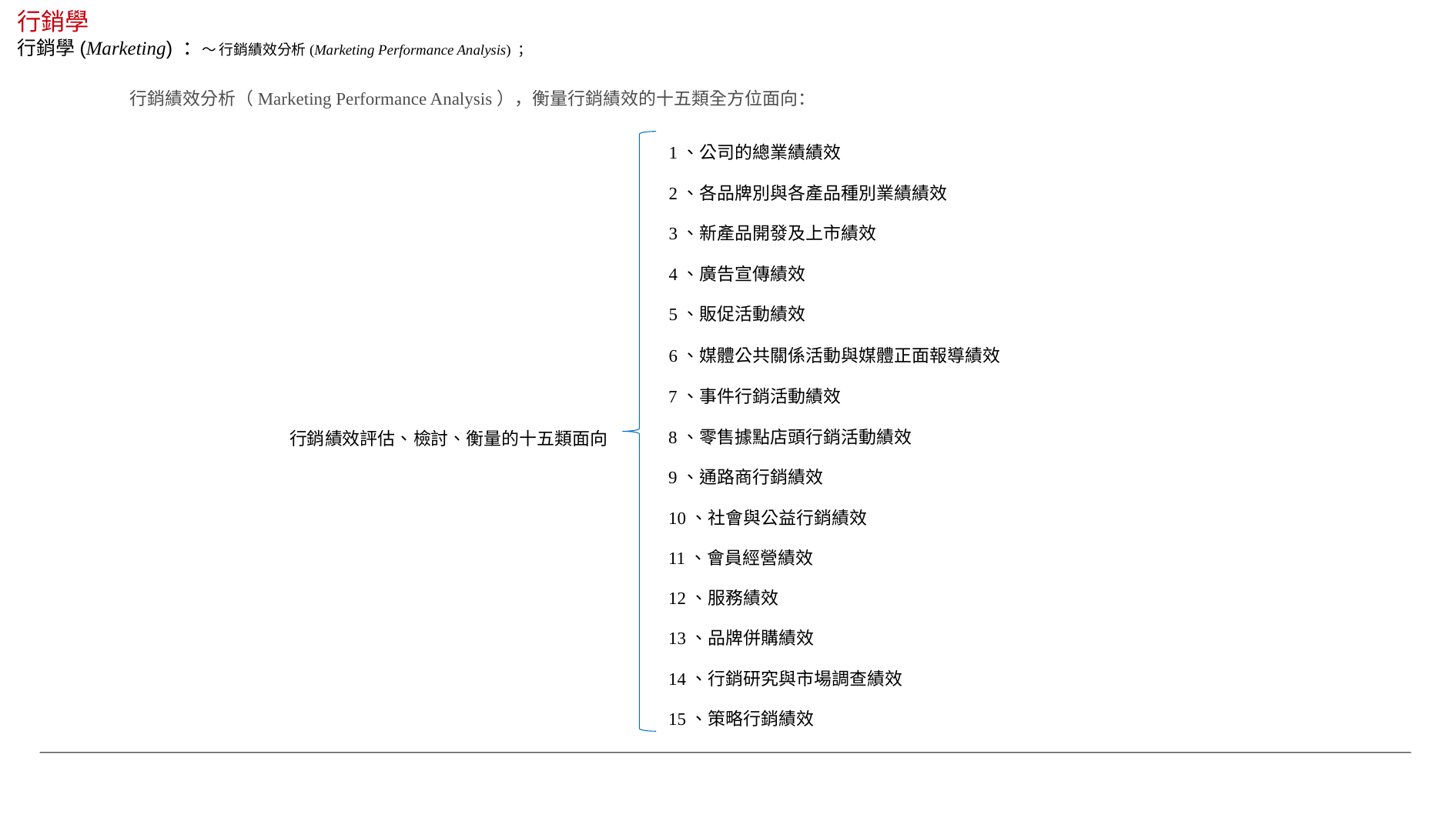

行銷學
行銷學(Marketing) ：～ 行銷績效分析(Marketing Performance Analysis) ；
行銷績效分析（Marketing Performance Analysis），衡量行銷績效的十五類全方位面向：
1、公司的總業績績效

2、各品牌別與各產品種別業績績效
3、新產品開發及上市績效
4、廣告宣傳績效
5、販促活動績效
6、媒體公共關係活動與媒體正面報導績效
7、事件行銷活動績效
8、零售據點店頭行銷活動績效
行銷績效評估、檢討、衡量的十五類面向
9、通路商行銷績效
10、社會與公益行銷績效
11、會員經營績效
12、服務績效
13、品牌併購績效
14、行銷研究與市場調查績效
15、策略行銷績效